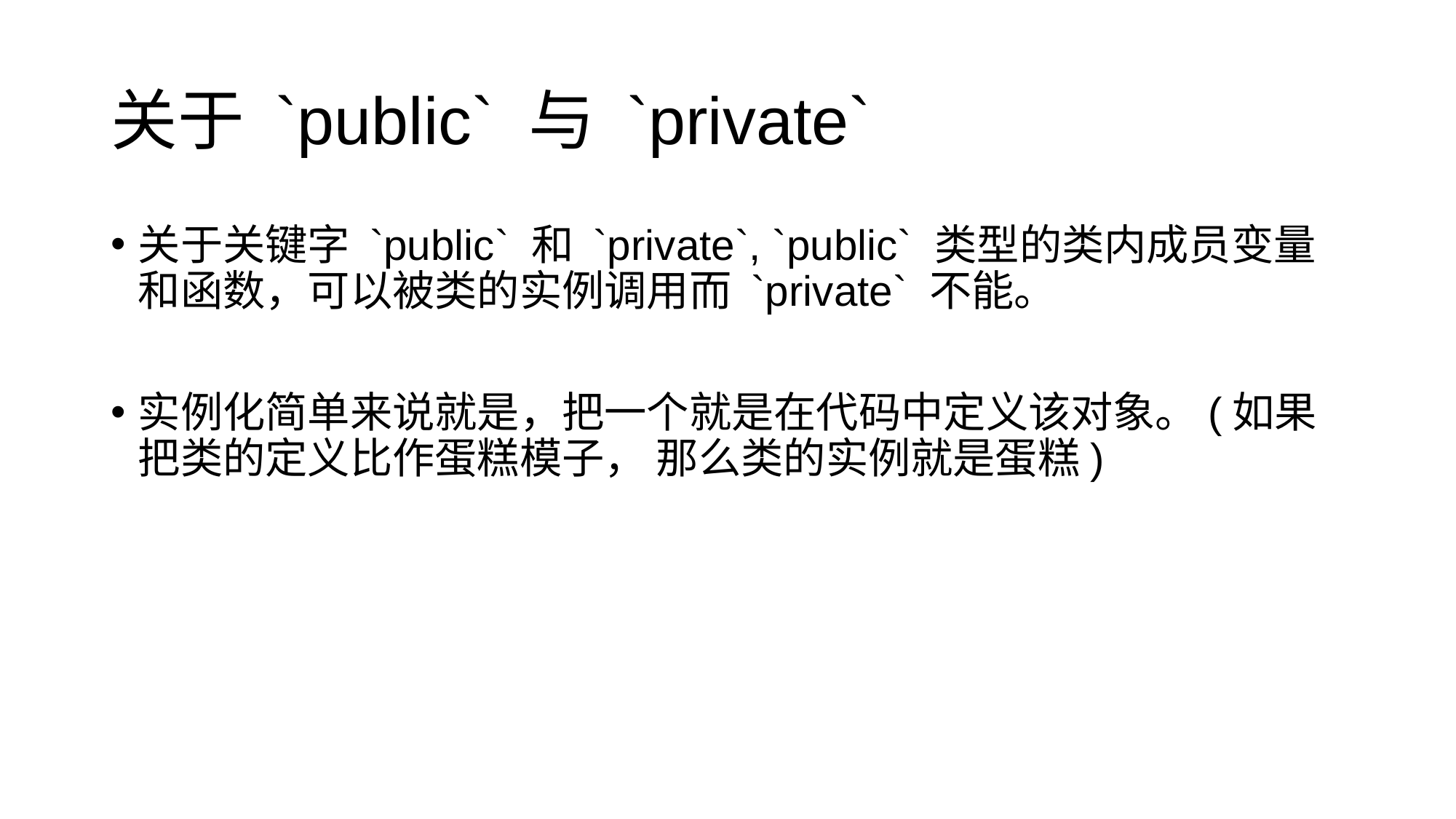

# 关于 `public` 与 `private`
关于关键字 `public` 和 `private`, `public` 类型的类内成员变量和函数，可以被类的实例调用而 `private` 不能。

实例化简单来说就是，把一个就是在代码中定义该对象。(如果把类的定义比作蛋糕模子， 那么类的实例就是蛋糕)